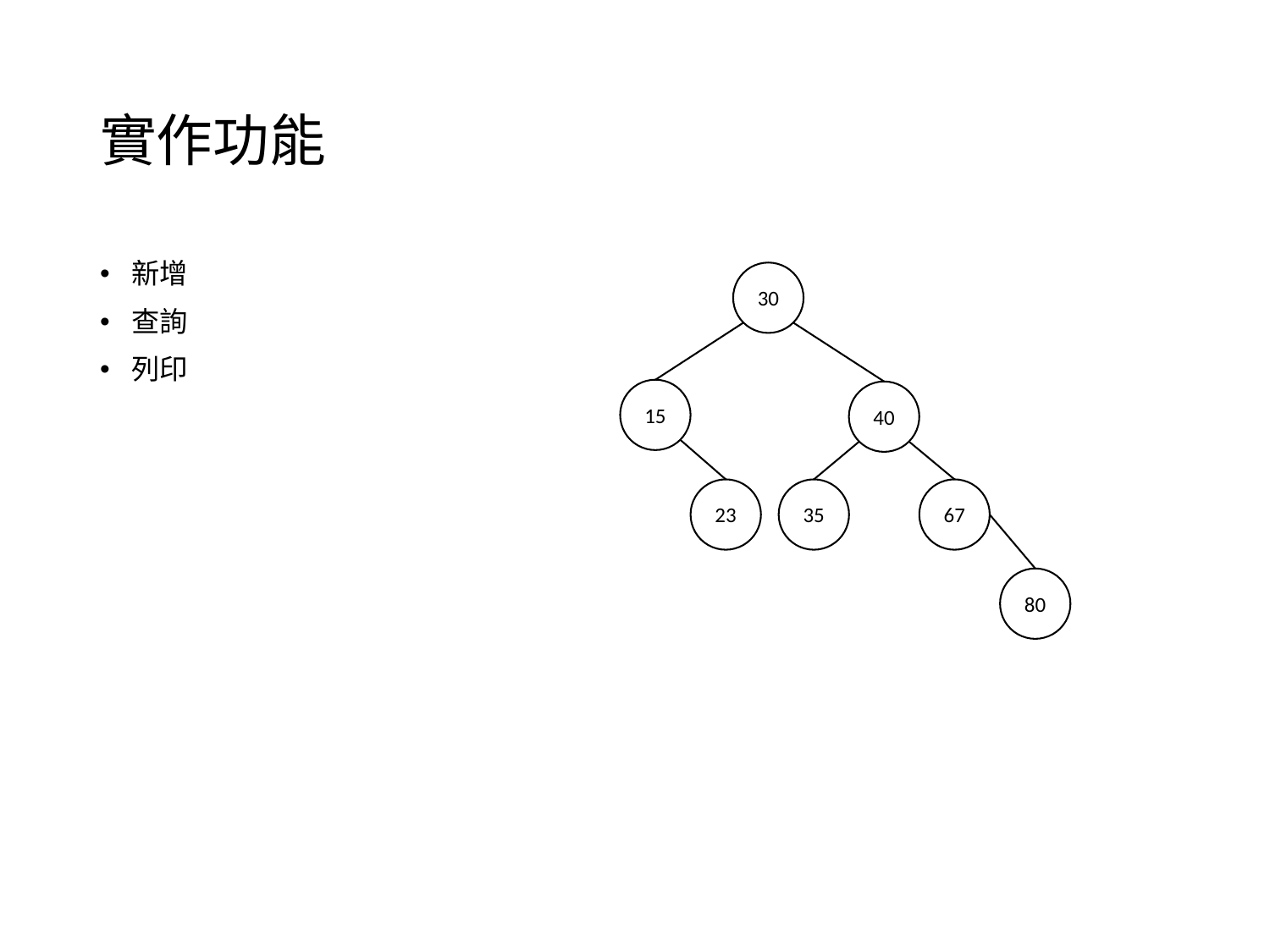

# 實作功能
新增
查詢
列印
30
15
40
23
35
67
80